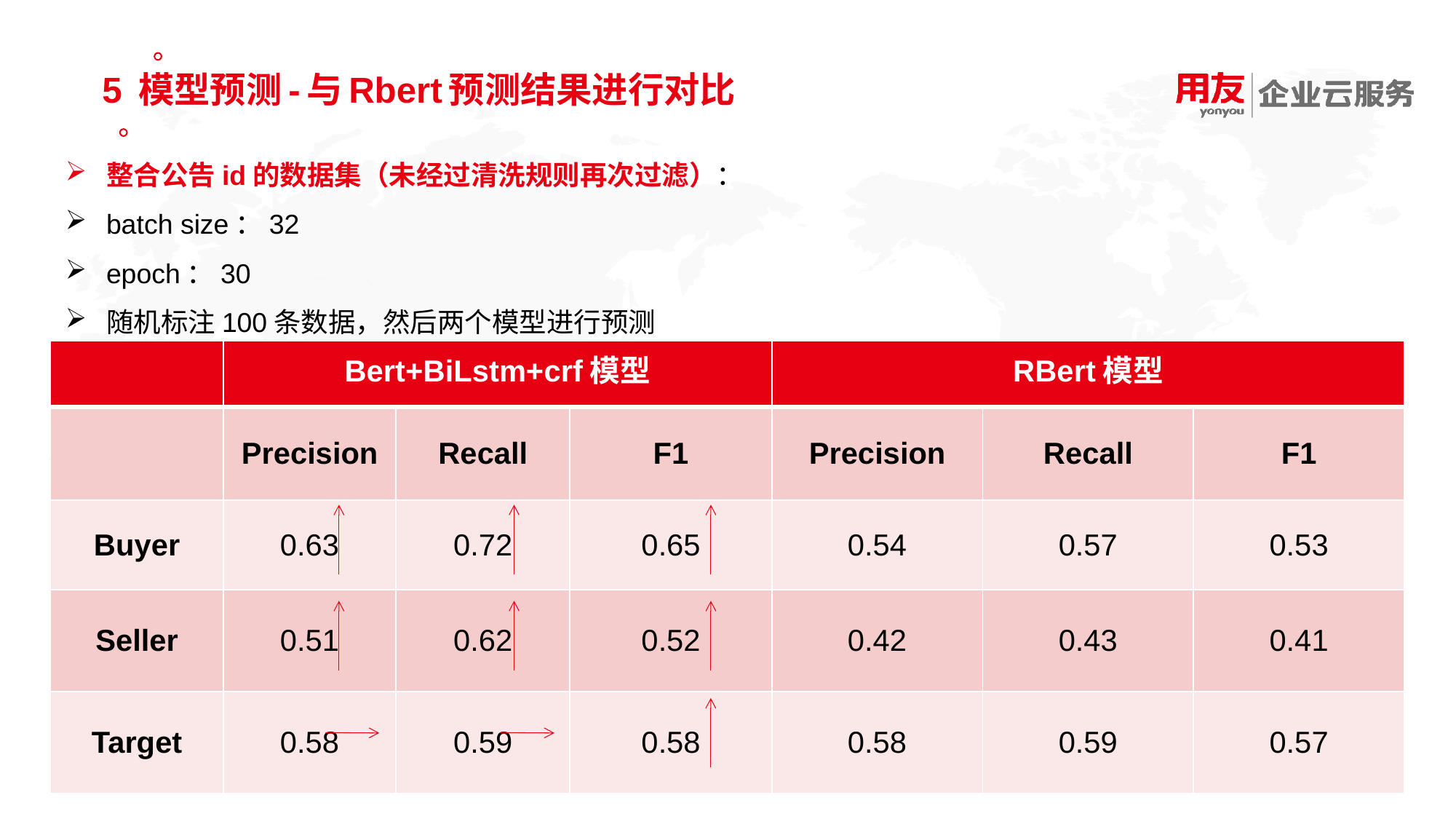

5 模型预测-与Rbert预测结果进行对比
整合公告id的数据集（未经过清洗规则再次过滤）：
batch size：32
epoch：30
随机标注100条数据，然后两个模型进行预测
|  | Bert+BiLstm+crf模型 |  |  | RBert模型 |  |  |
| --- | --- | --- | --- | --- | --- | --- |
|  | Precision | Recall | F1 | Precision | Recall | F1 |
| Buyer | 0.63 | 0.72 | 0.65 | 0.54 | 0.57 | 0.53 |
| Seller | 0.51 | 0.62 | 0.52 | 0.42 | 0.43 | 0.41 |
| Target | 0.58 | 0.59 | 0.58 | 0.58 | 0.59 | 0.57 |